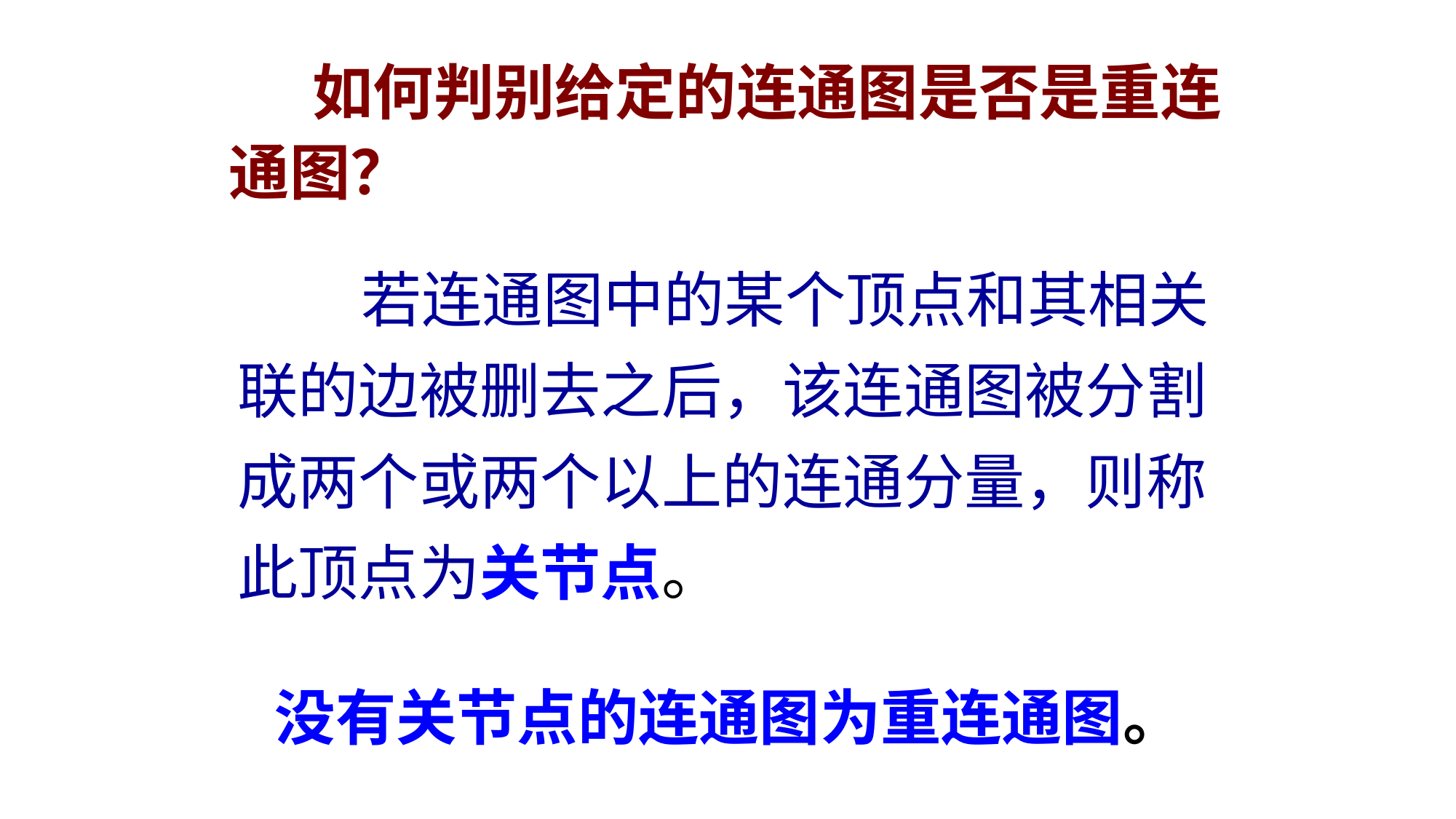

如何判别给定的连通图是否是重连通图？
        若连通图中的某个顶点和其相关
联的边被删去之后，该连通图被分割
成两个或两个以上的连通分量，则称
此顶点为关节点。
没有关节点的连通图为重连通图。